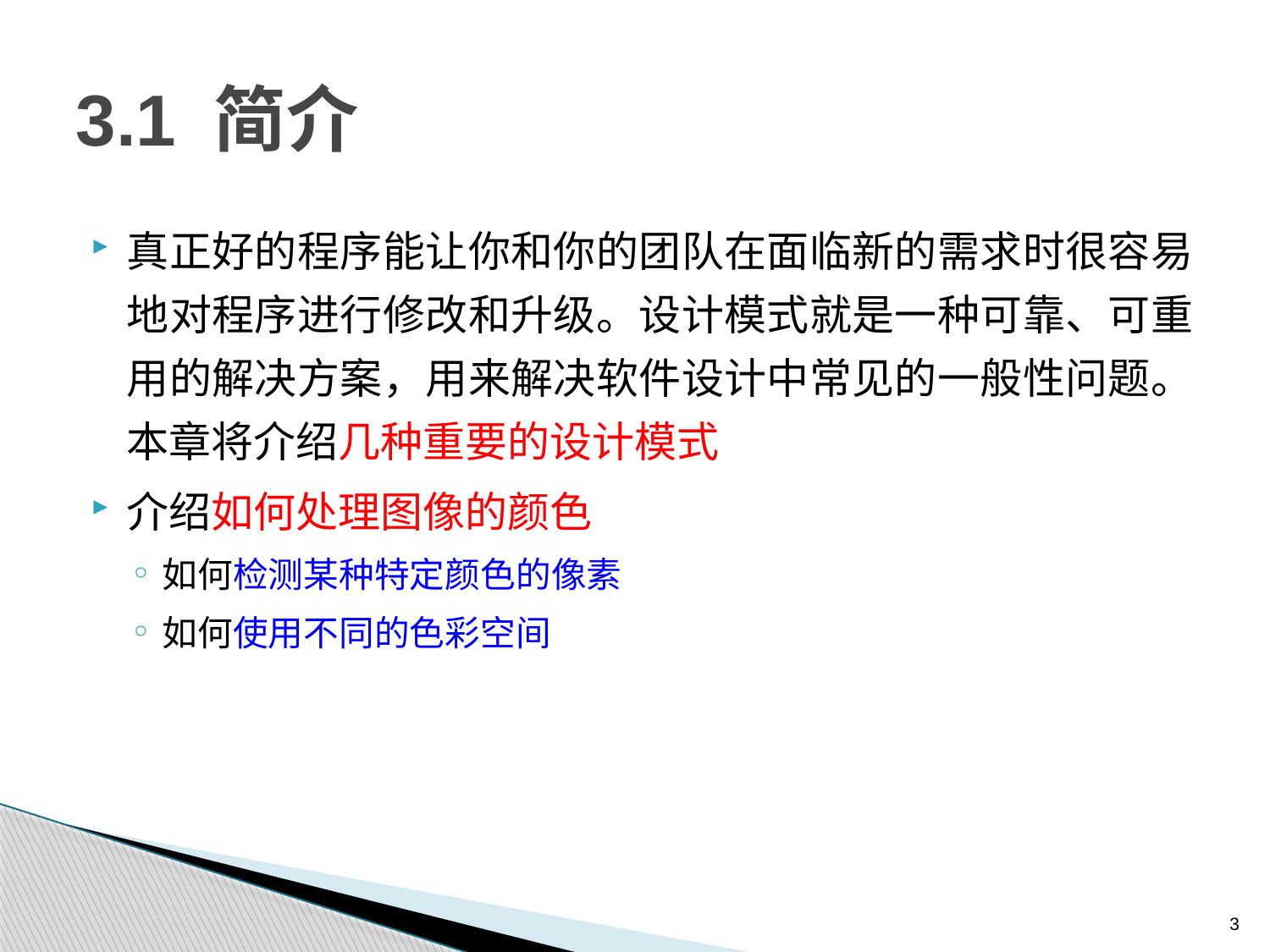

# 3.1 简介
真正好的程序能让你和你的团队在面临新的需求时很容易地对程序进行修改和升级。设计模式就是一种可靠、可重用的解决方案，用来解决软件设计中常见的一般性问题。本章将介绍几种重要的设计模式
介绍如何处理图像的颜色
如何检测某种特定颜色的像素
如何使用不同的色彩空间
3